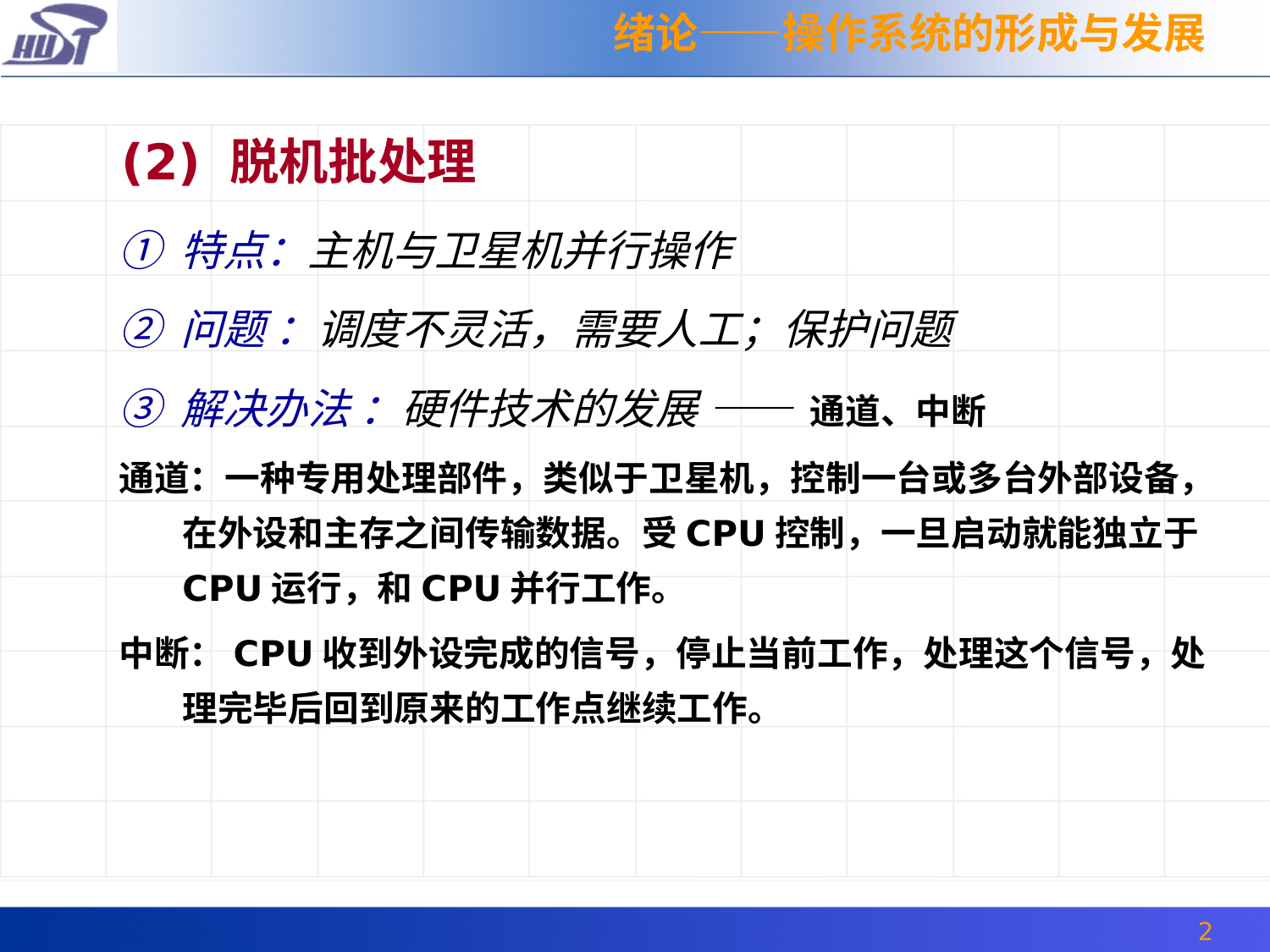

绪论——操作系统的形成与发展
(2) 脱机批处理
① 特点：主机与卫星机并行操作
② 问题 ：调度不灵活，需要人工；保护问题
③ 解决办法 ：硬件技术的发展 ——  通道、中断
通道：一种专用处理部件，类似于卫星机，控制一台或多台外部设备，在外设和主存之间传输数据。受CPU控制，一旦启动就能独立于CPU运行，和CPU并行工作。
中断：CPU收到外设完成的信号，停止当前工作，处理这个信号，处理完毕后回到原来的工作点继续工作。
20